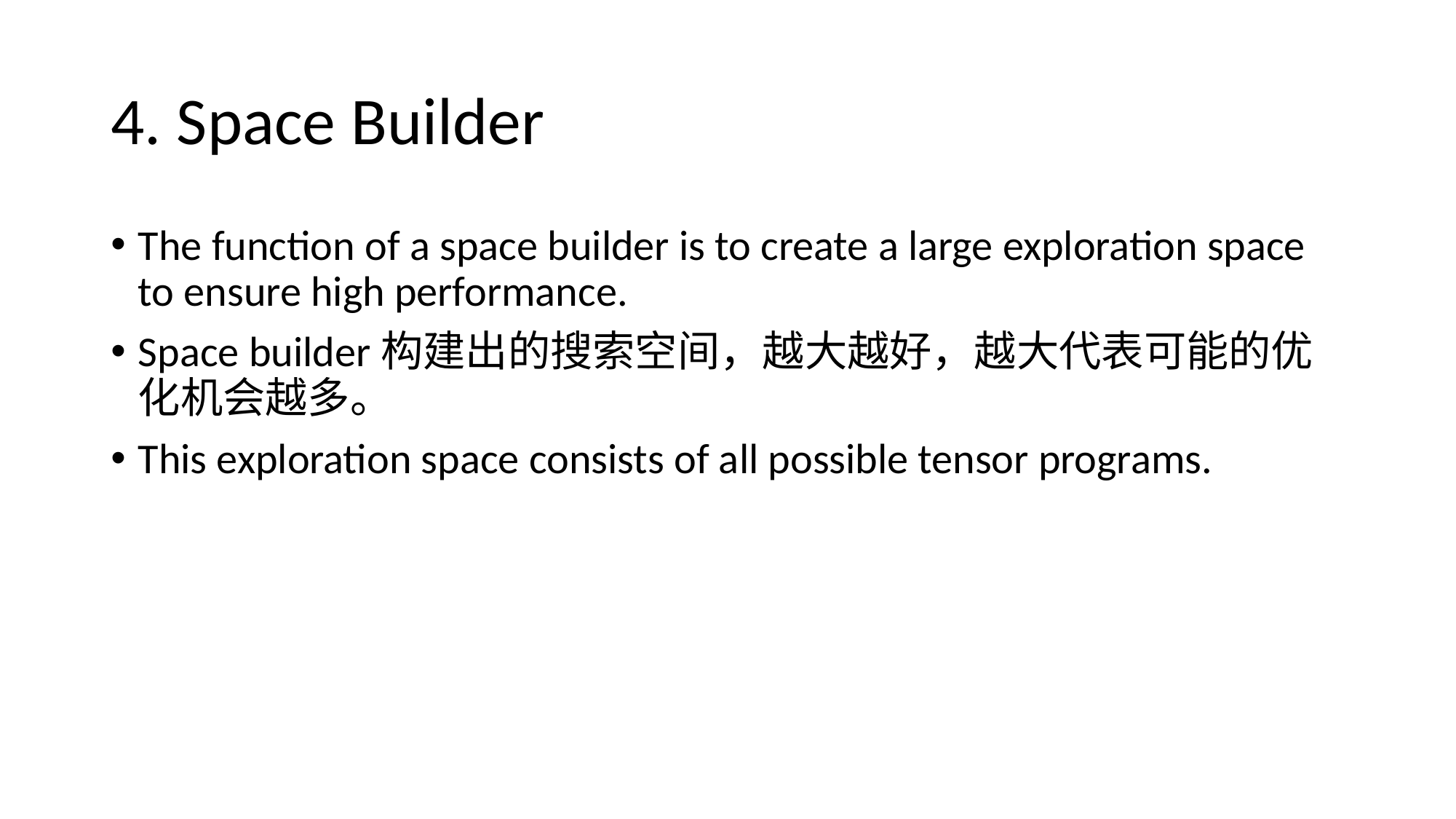

# 4. Space Builder
The function of a space builder is to create a large exploration space to ensure high performance.
Space builder构建出的搜索空间，越大越好，越大代表可能的优化机会越多。
This exploration space consists of all possible tensor programs.